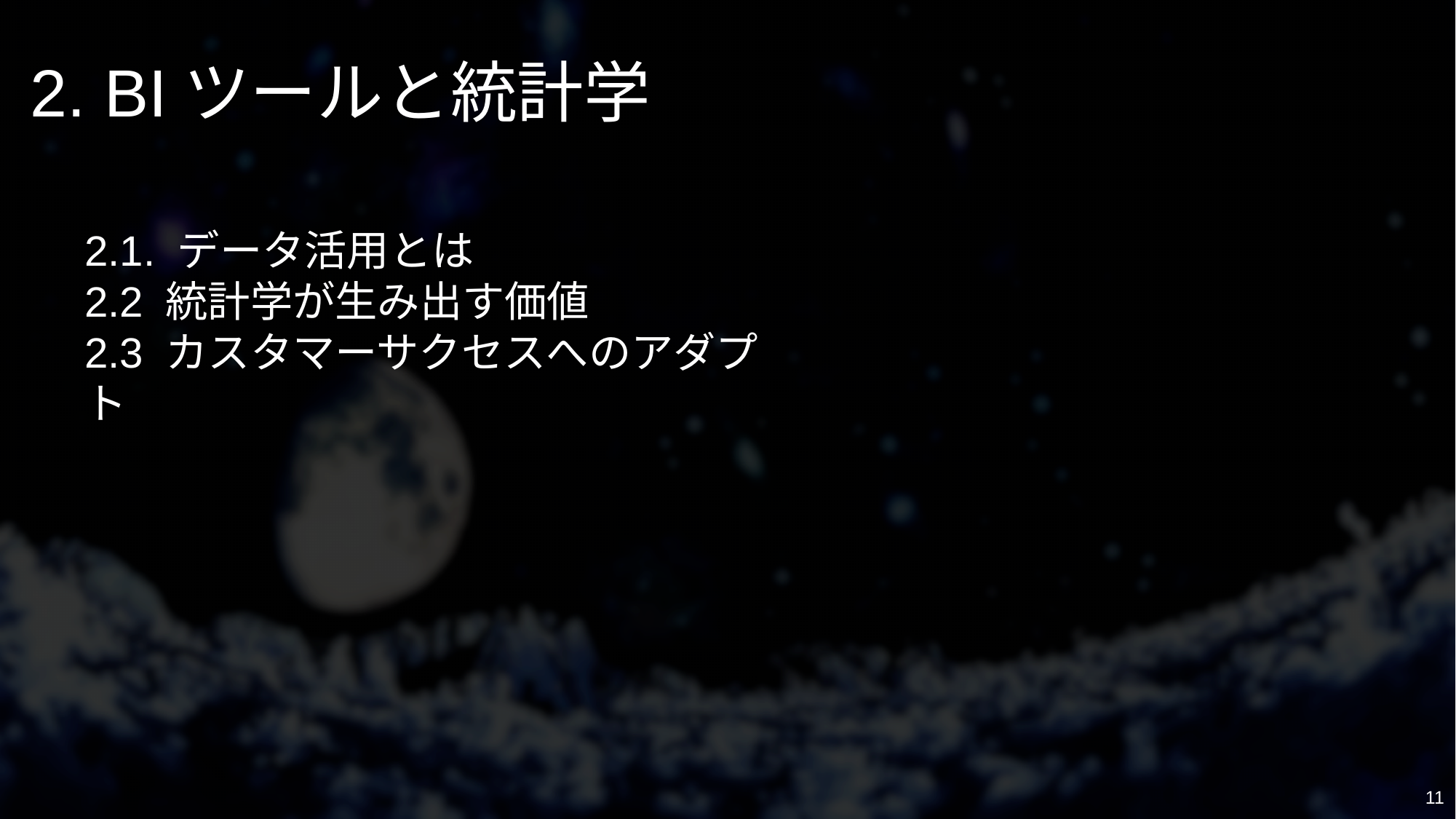

# 2. BIツールと統計学
2.1. データ活用とは
2.2 統計学が生み出す価値
2.3 カスタマーサクセスへのアダプト
11